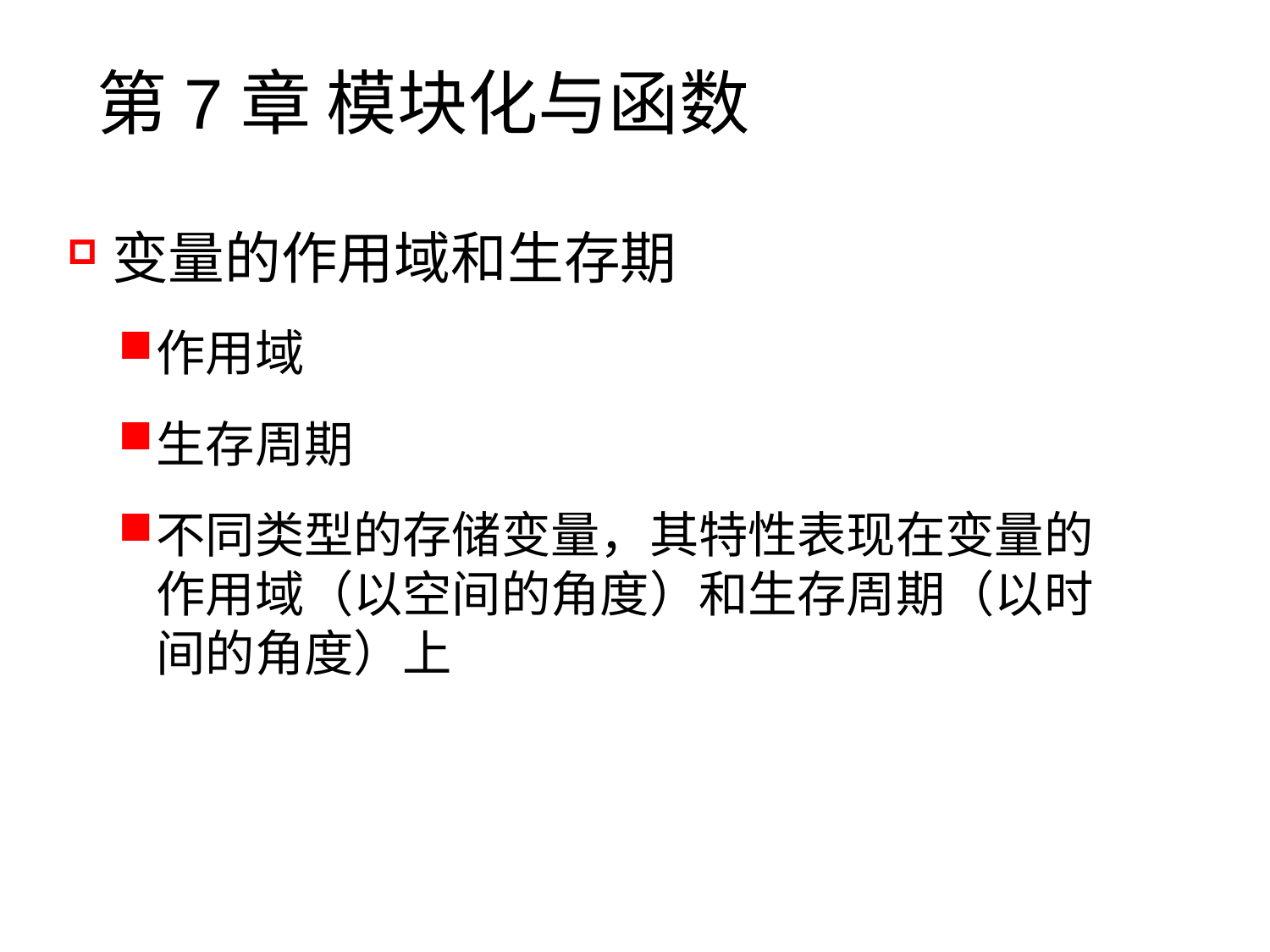

# 第7章 模块化与函数
变量的作用域和生存期
作用域
生存周期
不同类型的存储变量，其特性表现在变量的作用域（以空间的角度）和生存周期（以时间的角度）上